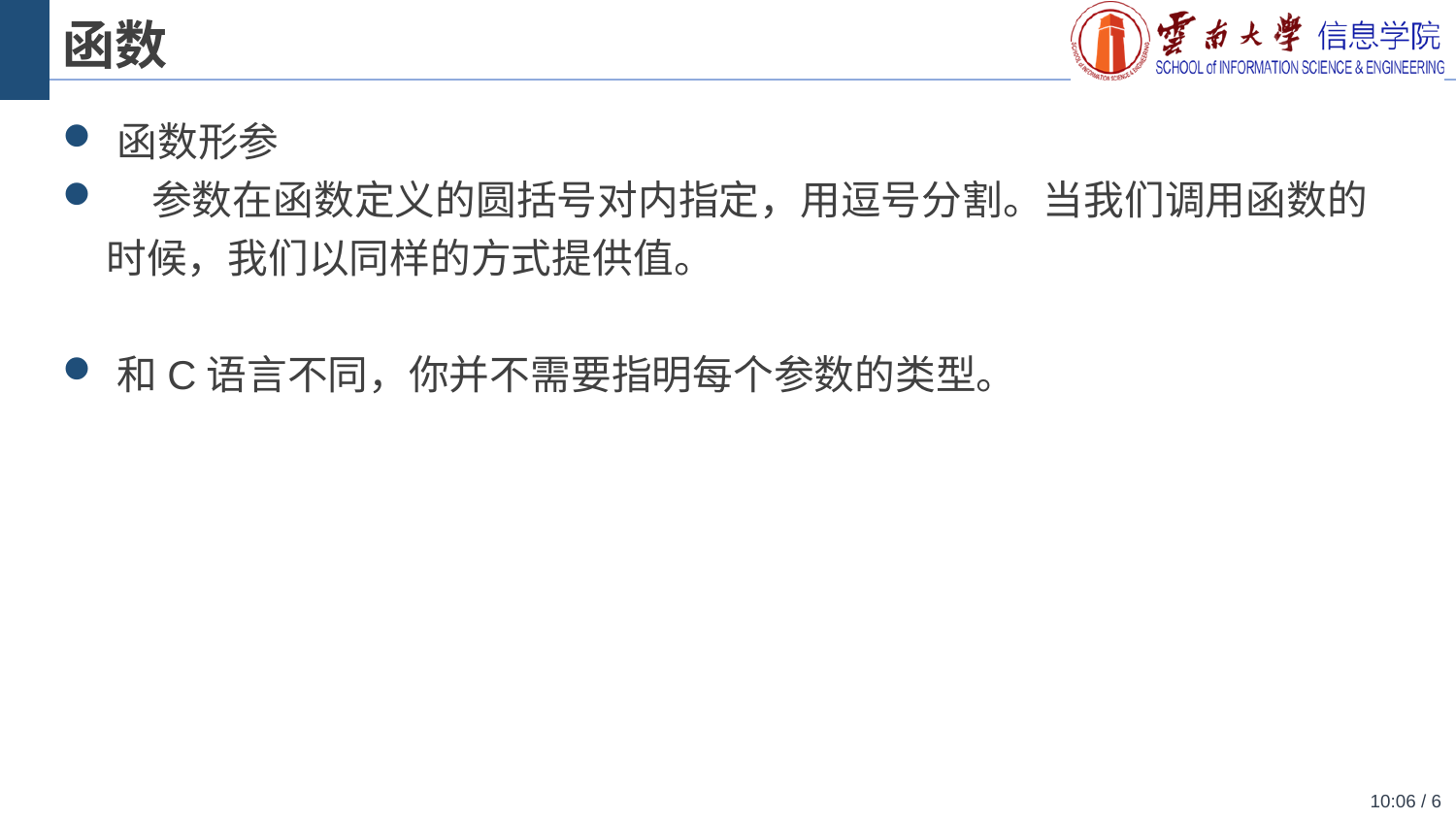

# 函数
函数形参
    参数在函数定义的圆括号对内指定，用逗号分割。当我们调用函数的时候，我们以同样的方式提供值。

和C语言不同，你并不需要指明每个参数的类型。